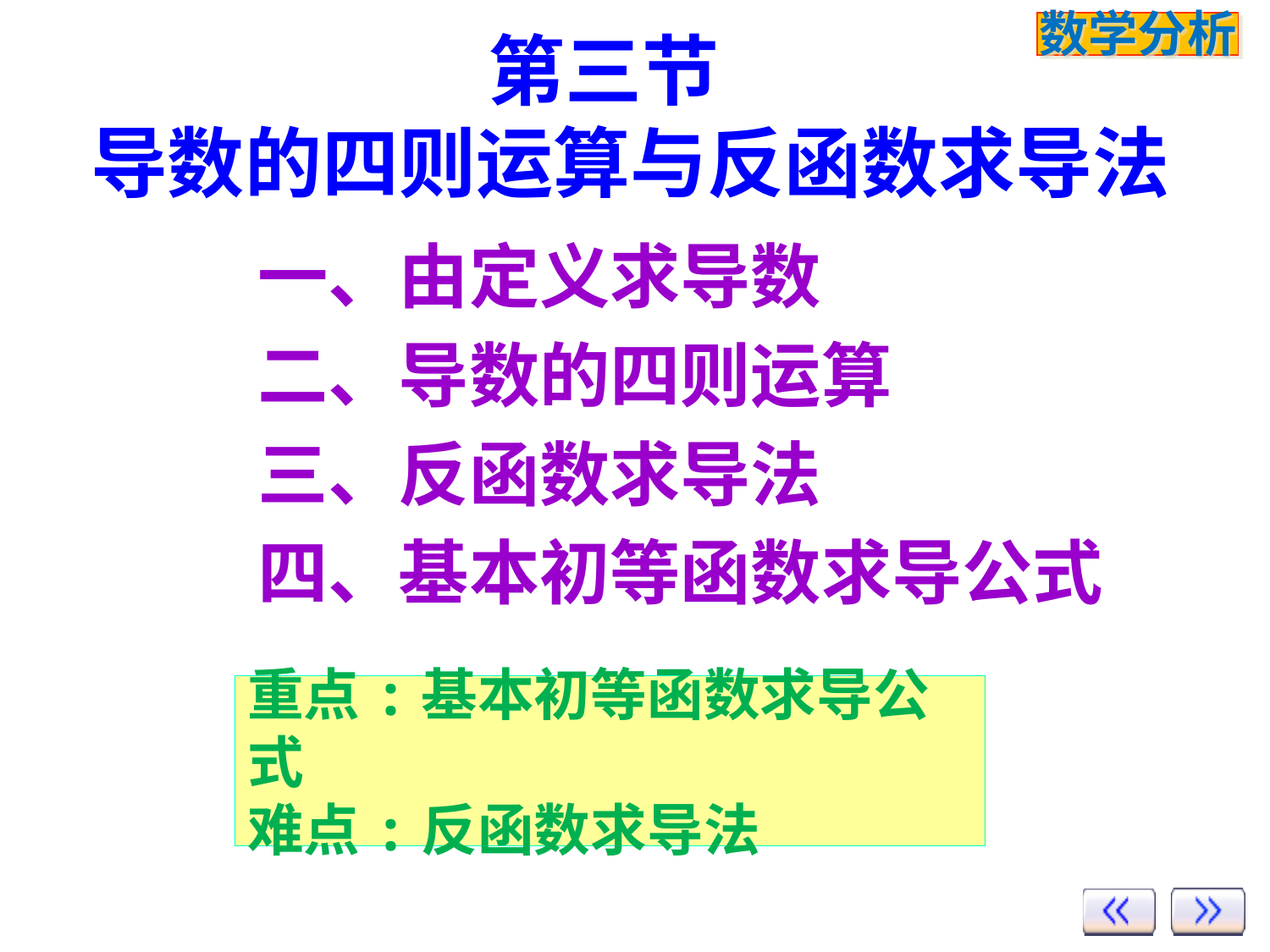

# 第三节 导数的四则运算与反函数求导法
一、由定义求导数
二、导数的四则运算
三、反函数求导法
四、基本初等函数求导公式
重点:基本初等函数求导公式
难点:反函数求导法